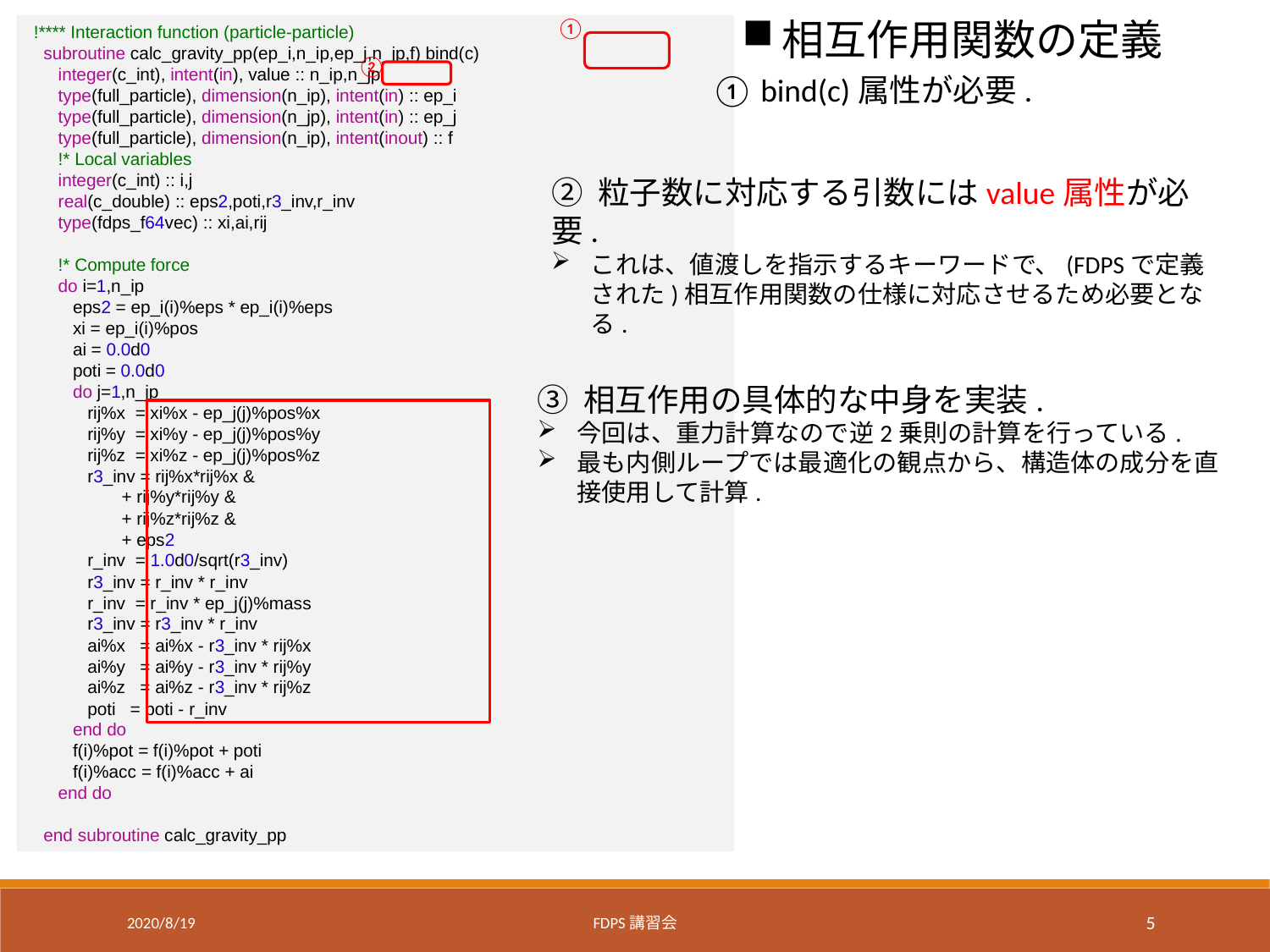

相互作用関数の定義
①

① bind(c)属性が必要.
 !**** Interaction function (particle-particle)
   subroutine calc_gravity_pp(ep_i,n_ip,ep_j,n_jp,f) bind(c)
      integer(c_int), intent(in), value :: n_ip,n_jp
      type(full_particle), dimension(n_ip), intent(in) :: ep_i
      type(full_particle), dimension(n_jp), intent(in) :: ep_j
      type(full_particle), dimension(n_ip), intent(inout) :: f
      !* Local variables
      integer(c_int) :: i,j
      real(c_double) :: eps2,poti,r3_inv,r_inv
      type(fdps_f64vec) :: xi,ai,rij

      !* Compute force
      do i=1,n_ip
         eps2 = ep_i(i)%eps * ep_i(i)%eps
         xi = ep_i(i)%pos
         ai = 0.0d0
         poti = 0.0d0
         do j=1,n_jp
            rij%x  = xi%x - ep_j(j)%pos%x
            rij%y  = xi%y - ep_j(j)%pos%y
            rij%z  = xi%z - ep_j(j)%pos%z
            r3_inv = rij%x*rij%x &
                   + rij%y*rij%y &
                   + rij%z*rij%z &
                   + eps2
            r_inv  = 1.0d0/sqrt(r3_inv)
            r3_inv = r_inv * r_inv
            r_inv  = r_inv * ep_j(j)%mass
            r3_inv = r3_inv * r_inv
            ai%x   = ai%x - r3_inv * rij%x
            ai%y   = ai%y - r3_inv * rij%y
            ai%z   = ai%z - r3_inv * rij%z
            poti   = poti - r_inv
         end do
         f(i)%pot = f(i)%pot + poti
         f(i)%acc = f(i)%acc + ai
      end do

   end subroutine calc_gravity_pp
②

② 粒子数に対応する引数にはvalue属性が必要.
これは、値渡しを指示するキーワードで、(FDPSで定義された)相互作用関数の仕様に対応させるため必要となる.

③ 相互作用の具体的な中身を実装.
今回は、重力計算なので逆2乗則の計算を行っている.
最も内側ループでは最適化の観点から、構造体の成分を直接使用して計算.

2020/8/19
FDPS講習会
5